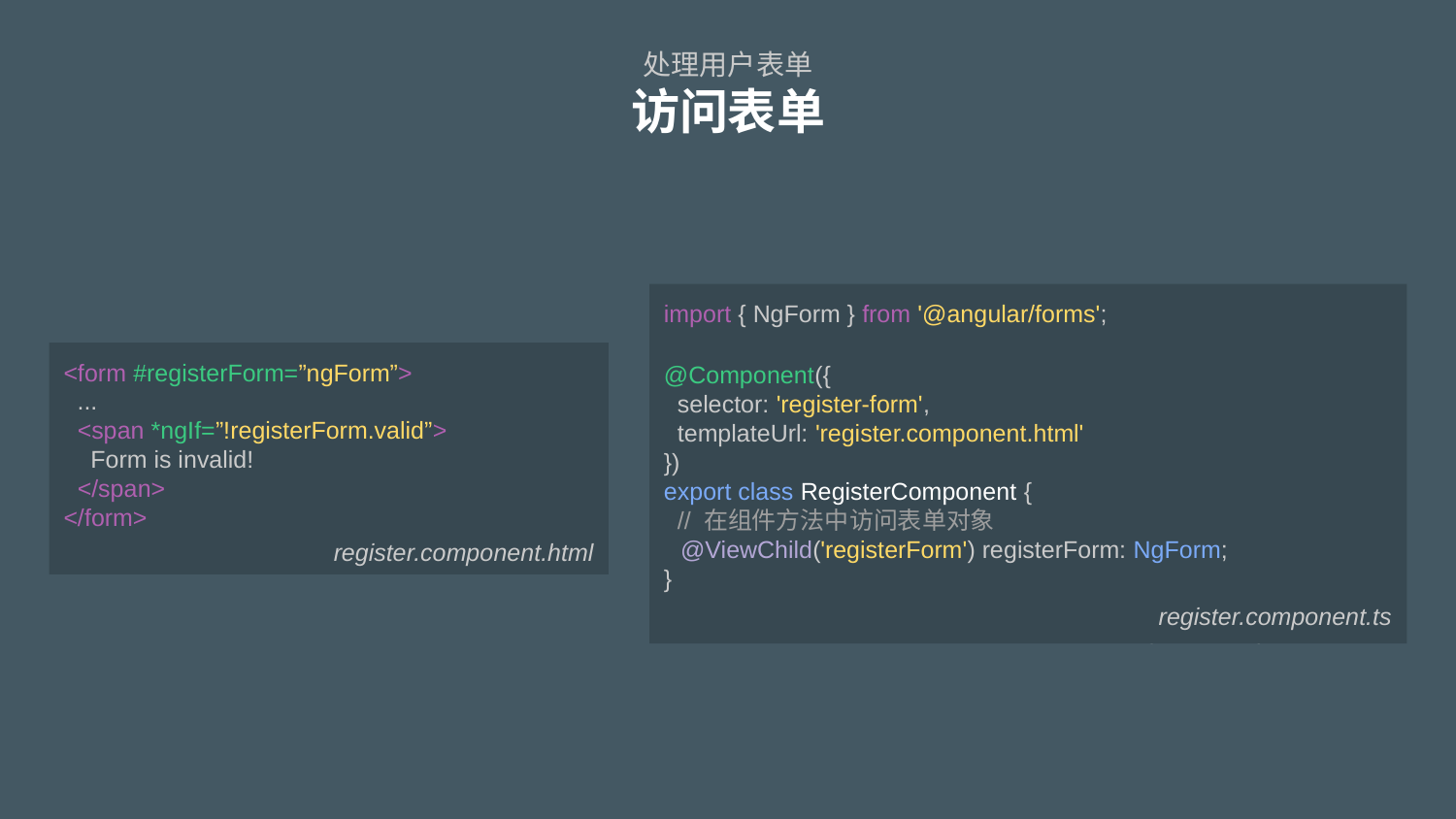

# 处理用户表单 访问表单
import { NgForm } from '@angular/forms';
@Component({
  selector: 'register-form',
  templateUrl: 'register.component.html'
})
export class RegisterComponent {
  // 在组件方法中访问表单对象
  @ViewChild('registerForm') registerForm: NgForm;
}
<form #registerForm=”ngForm”>
  ...
  <span *ngIf=”!registerForm.valid”>
    Form is invalid!
  </span>
</form>
<form>
  ...
</form>
register.component.html
register.component.html
register.component.ts
register.component.ts